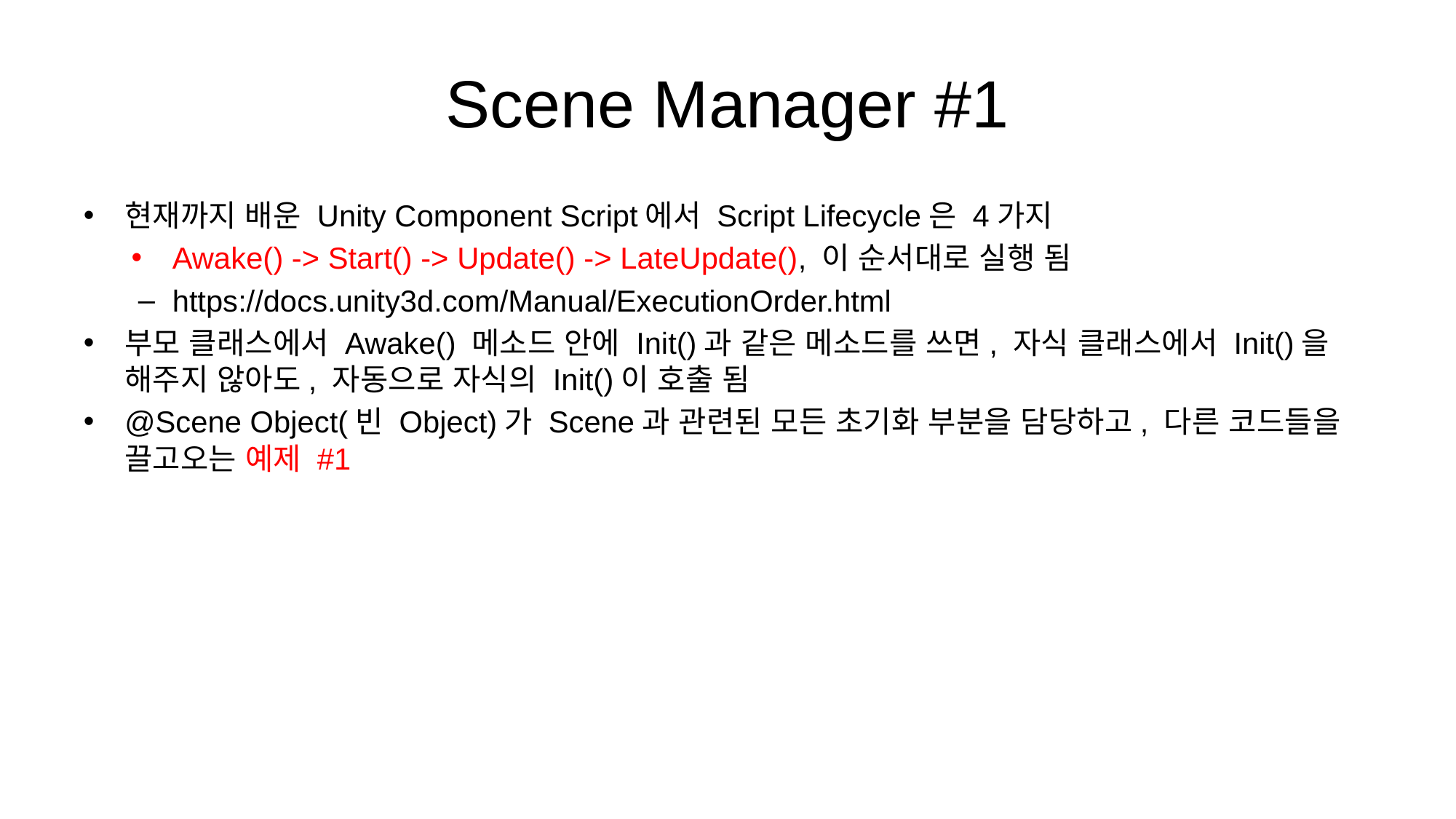

# Scene Manager #1
현재까지 배운 Unity Component Script에서 Script Lifecycle은 4가지
Awake() -> Start() -> Update() -> LateUpdate(), 이 순서대로 실행 됨
https://docs.unity3d.com/Manual/ExecutionOrder.html
부모 클래스에서 Awake() 메소드 안에 Init()과 같은 메소드를 쓰면, 자식 클래스에서 Init()을 해주지 않아도, 자동으로 자식의 Init()이 호출 됨
@Scene Object(빈 Object)가 Scene과 관련된 모든 초기화 부분을 담당하고, 다른 코드들을 끌고오는 예제 #1